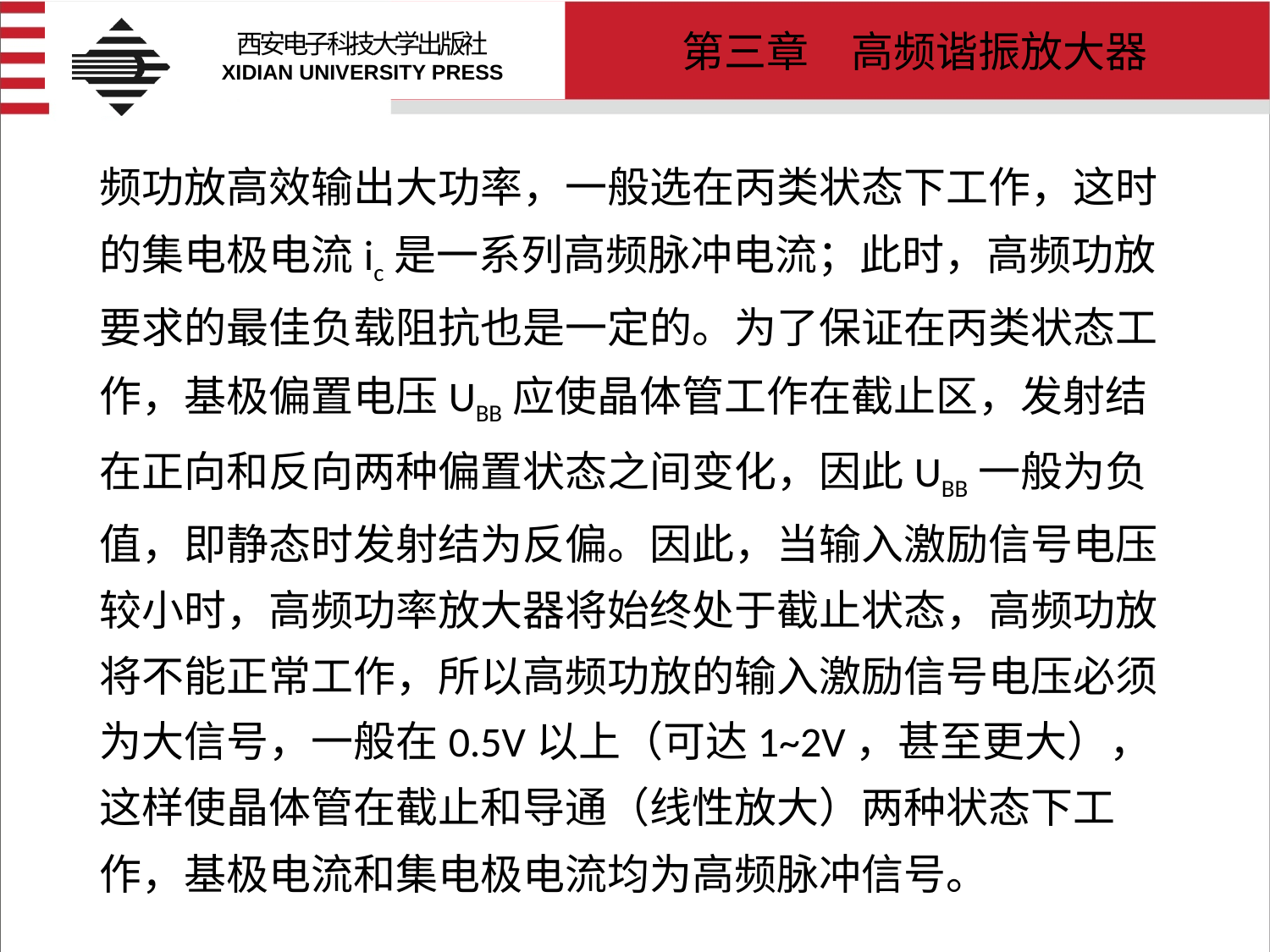

# 频功放高效输出大功率，一般选在丙类状态下工作，这时的集电极电流ic是一系列高频脉冲电流；此时，高频功放要求的最佳负载阻抗也是一定的。为了保证在丙类状态工作，基极偏置电压UBB应使晶体管工作在截止区，发射结在正向和反向两种偏置状态之间变化，因此UBB一般为负值，即静态时发射结为反偏。因此，当输入激励信号电压较小时，高频功率放大器将始终处于截止状态，高频功放将不能正常工作，所以高频功放的输入激励信号电压必须为大信号，一般在0.5V以上（可达1~2V，甚至更大），这样使晶体管在截止和导通（线性放大）两种状态下工作，基极电流和集电极电流均为高频脉冲信号。